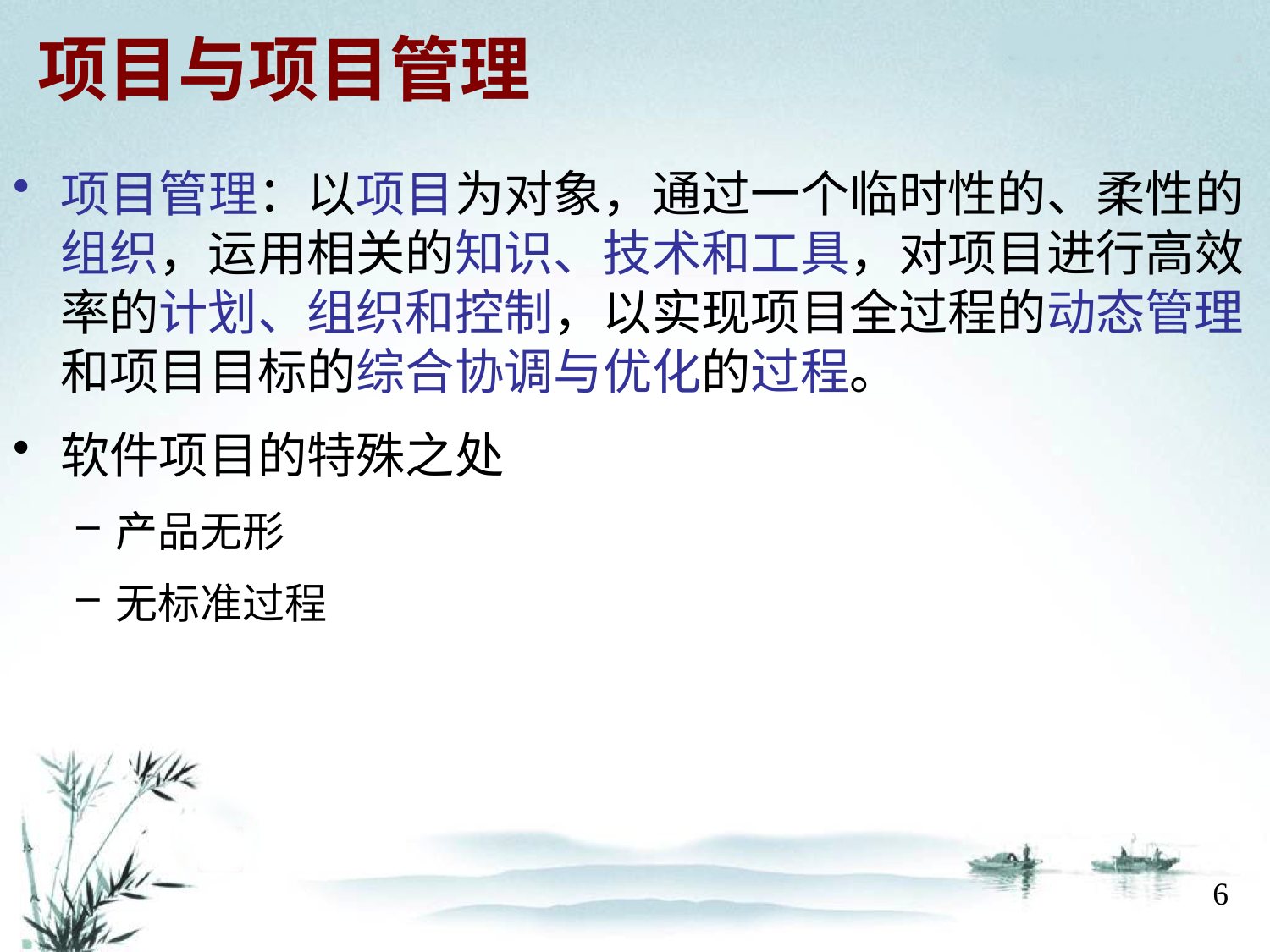

# 项目与项目管理
项目管理：以项目为对象，通过一个临时性的、柔性的组织，运用相关的知识、技术和工具，对项目进行高效率的计划、组织和控制，以实现项目全过程的动态管理和项目目标的综合协调与优化的过程。
软件项目的特殊之处
产品无形
无标准过程
6